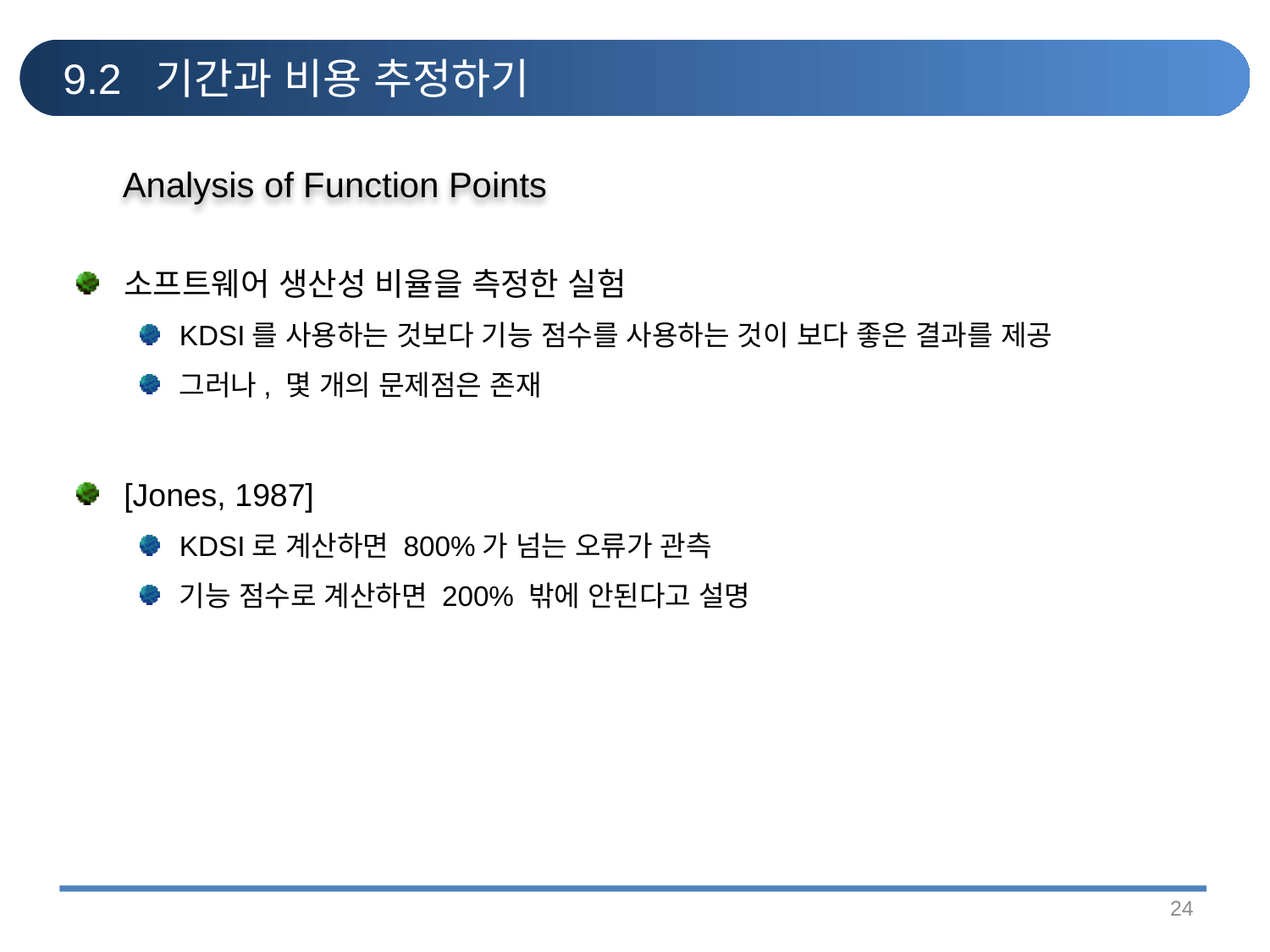

# 9.2  기간과 비용 추정하기
Analysis of Function Points
소프트웨어 생산성 비율을 측정한 실험
KDSI를 사용하는 것보다 기능 점수를 사용하는 것이 보다 좋은 결과를 제공
그러나, 몇 개의 문제점은 존재

[Jones, 1987]
KDSI로 계산하면 800%가 넘는 오류가 관측
기능 점수로 계산하면 200% 밖에 안된다고 설명
24